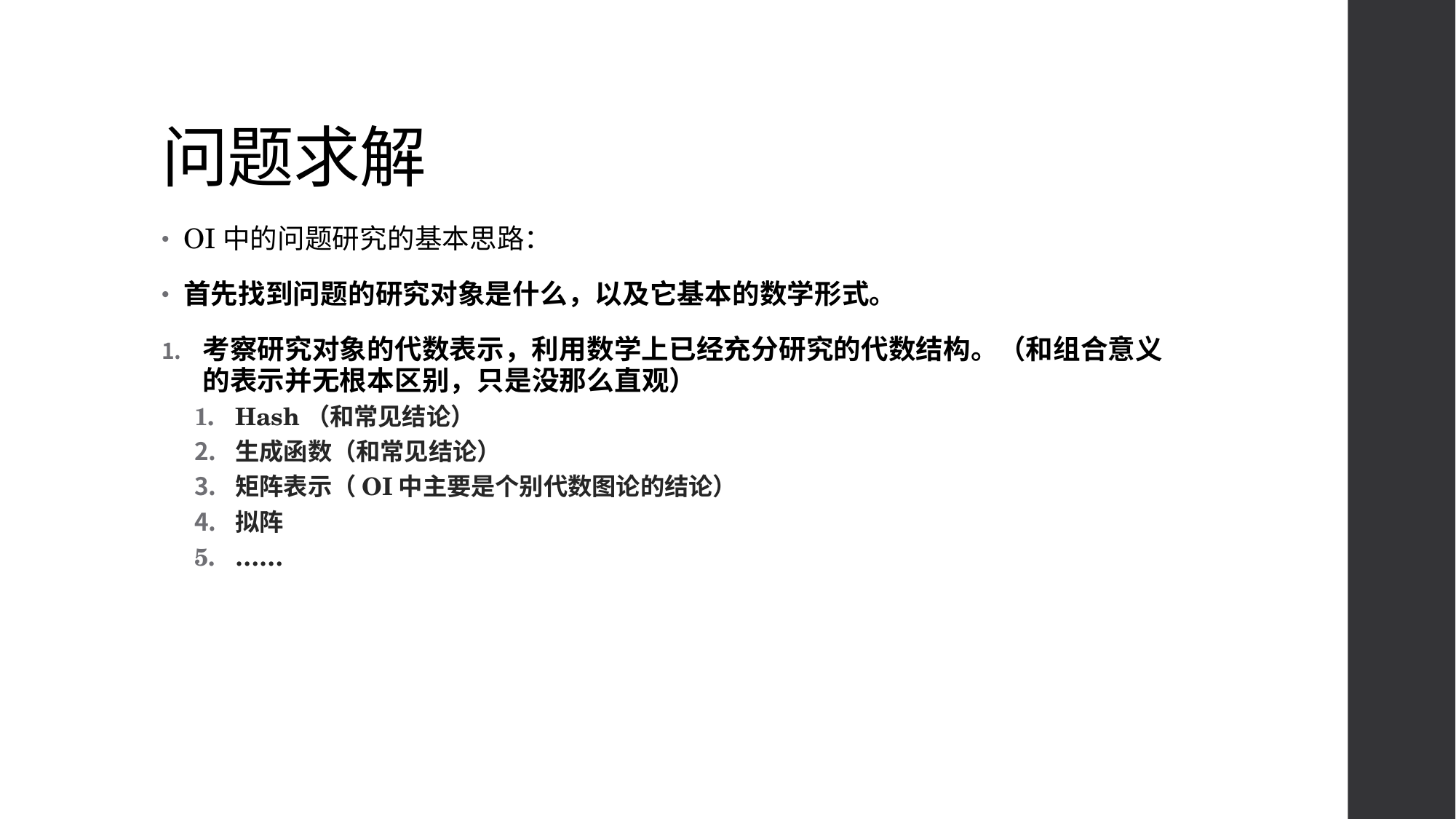

# 问题求解
OI中的问题研究的基本思路：
首先找到问题的研究对象是什么，以及它基本的数学形式。
考察研究对象的代数表示，利用数学上已经充分研究的代数结构。（和组合意义的表示并无根本区别，只是没那么直观）
Hash（和常见结论）
生成函数（和常见结论）
矩阵表示（OI中主要是个别代数图论的结论）
拟阵
……